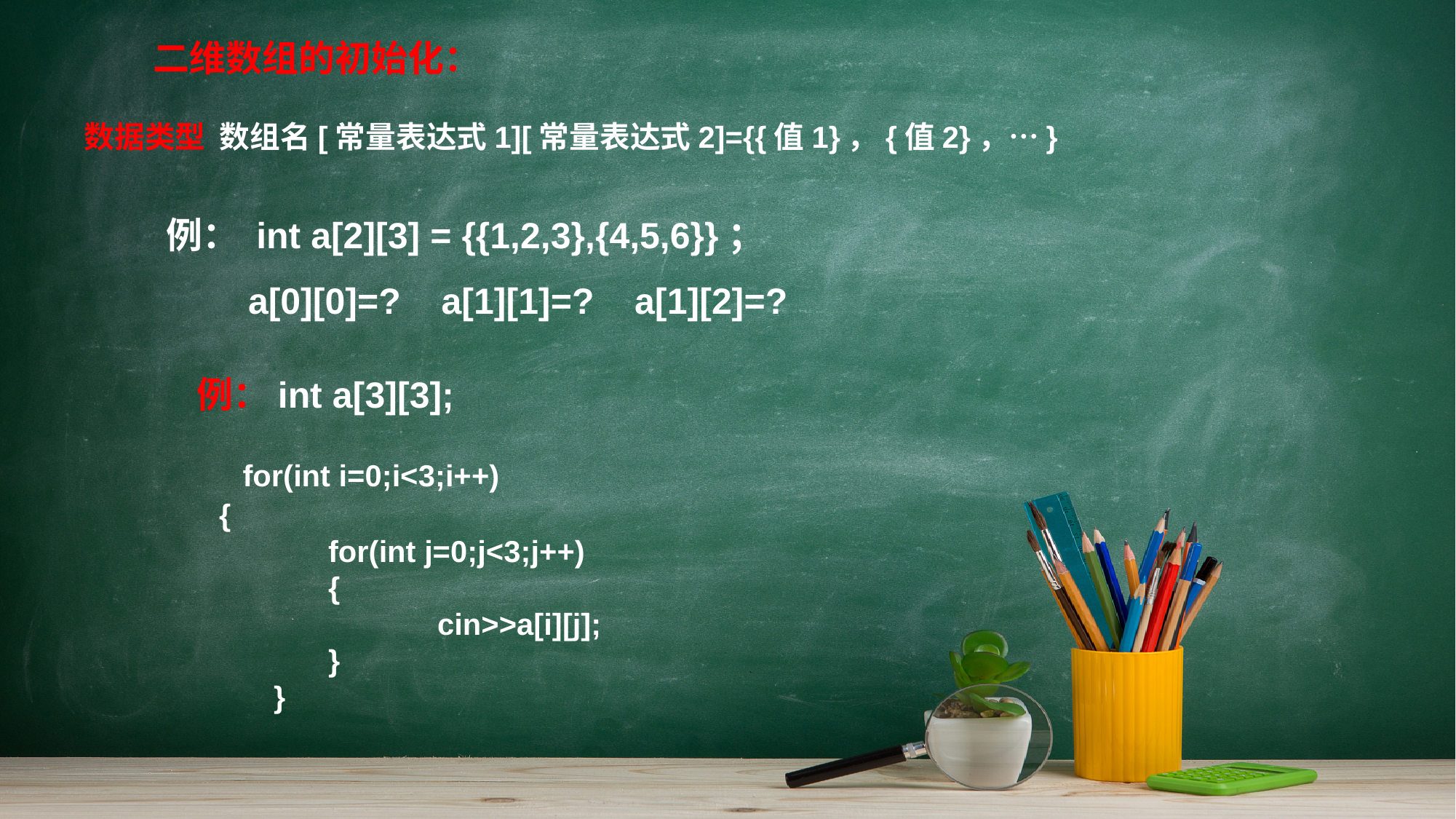

二维数组的初始化：
     数据类型  数组名[常量表达式1][常量表达式2]={{值1}，{值2}，…}
例： int a[2][3] = {{1,2,3},{4,5,6}}；
        a[0][0]=?    a[1][1]=?    a[1][2]=?
例：int a[3][3];

  for(int i=0;i<3;i++)
{
for(int j=0;j<3;j++)
{
		cin>>a[i][j];
}
}